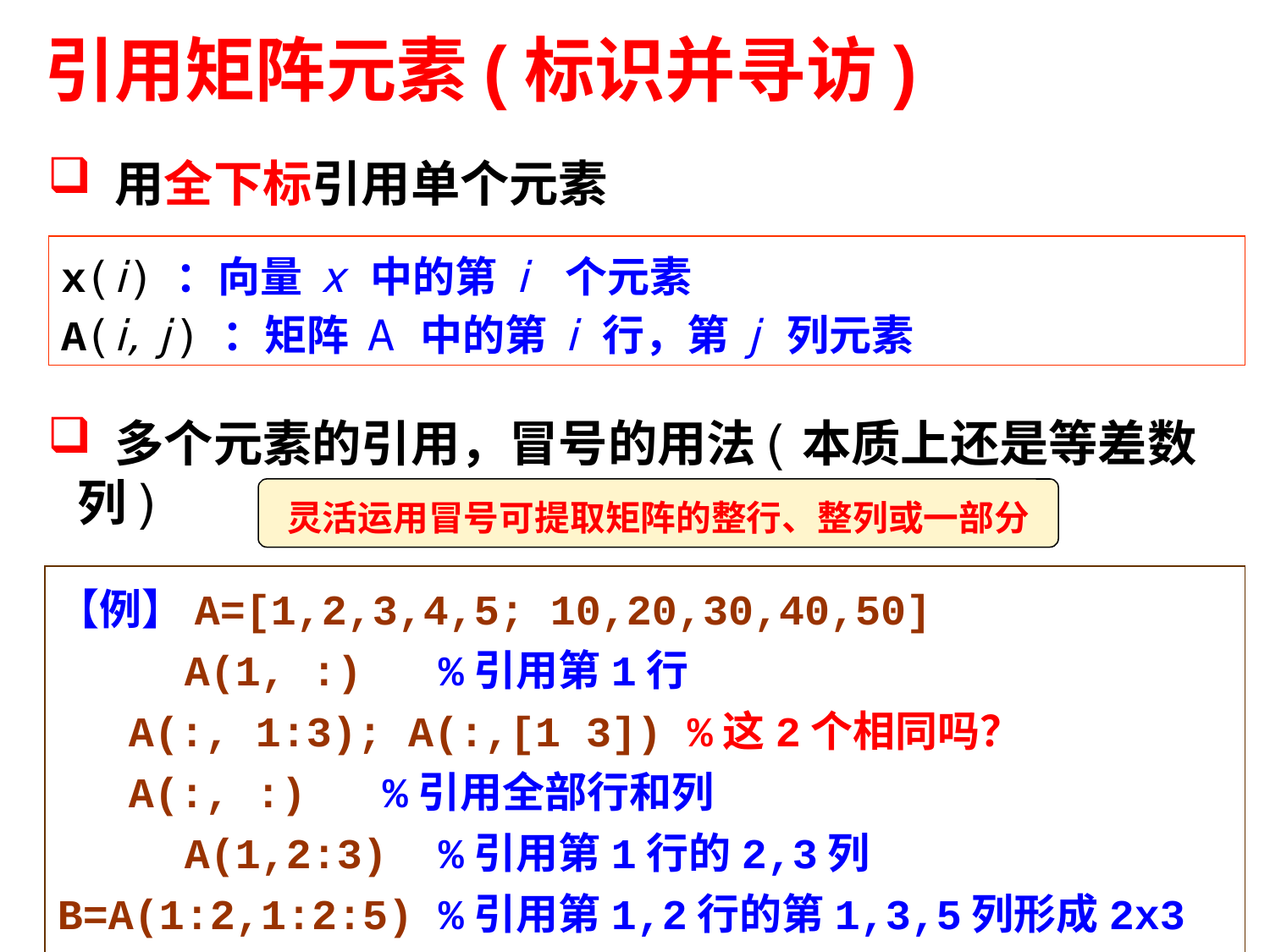

引用矩阵元素(标识并寻访)
 用全下标引用单个元素
x ( i ) ：向量 x 中的第 i  个元素
A ( i,  j ) ：矩阵 A 中的第 i 行，第 j 列元素
 多个元素的引用，冒号的用法(本质上还是等差数列)
灵活运用冒号可提取矩阵的整行、整列或一部分
【例】A=[1,2,3,4,5; 10,20,30,40,50]
	A(1, :)   %引用第1行
      A(:, 1:3); A(:,[1 3]) %这2个相同吗？
      A(:, :)   %引用全部行和列
	A(1,2:3)  %引用第1行的2,3列
B=A(1:2,1:2:5) %引用第1,2行的第1,3,5列形成2x3矩阵
29